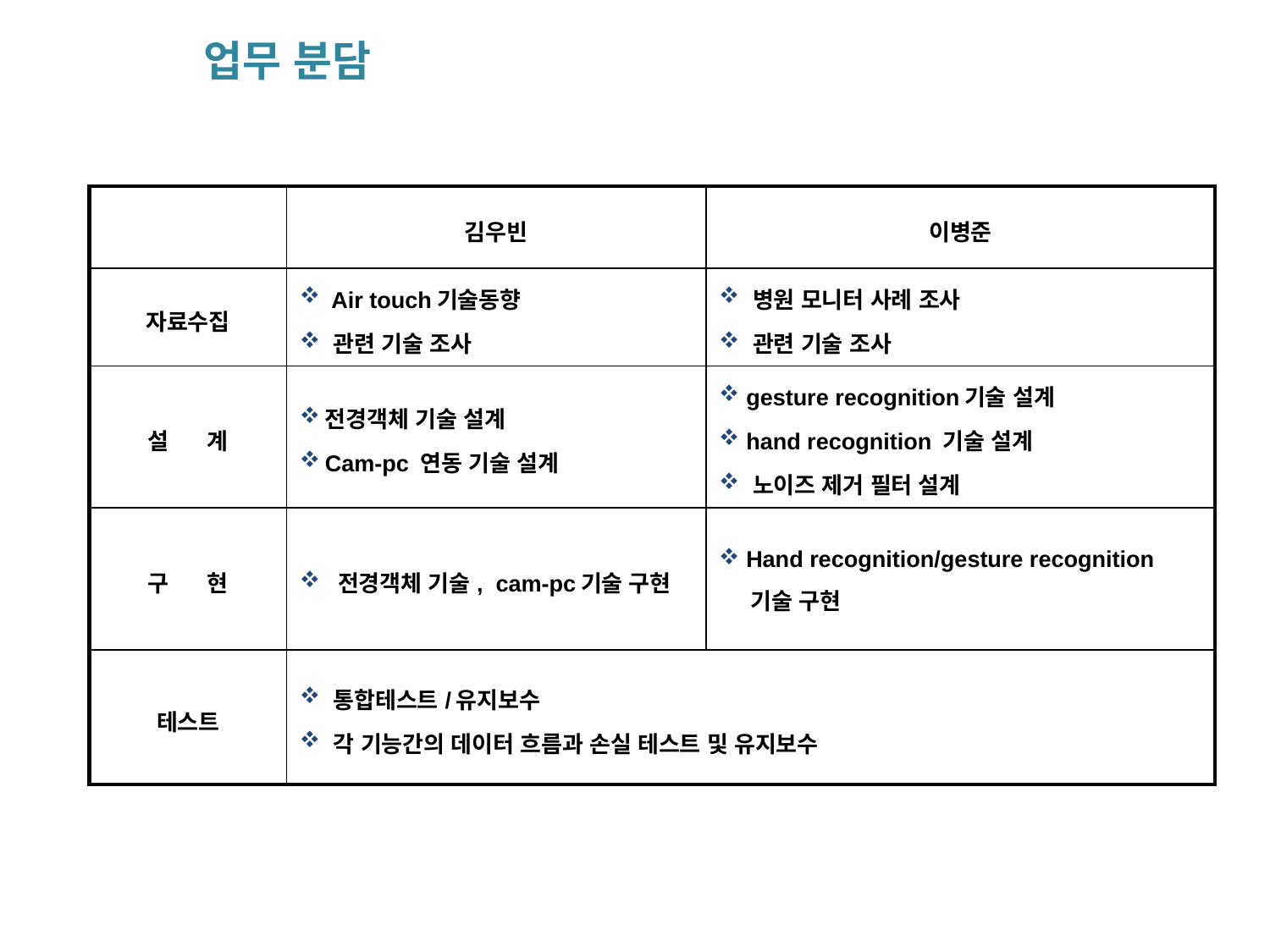

업무 분담
|  | 김우빈 | 이병준 |
| --- | --- | --- |
| 자료수집 | Air touch기술동향 관련 기술 조사 | 병원 모니터 사례 조사 관련 기술 조사 |
| 설 계 | 전경객체 기술 설계 Cam-pc 연동 기술 설계 | gesture recognition기술 설계 hand recognition 기술 설계 노이즈 제거 필터 설계 |
| 구 현 | 전경객체 기술, cam-pc기술 구현 | Hand recognition/gesture recognition 기술 구현 |
| 테스트 | 통합테스트/유지보수 각 기능간의 데이터 흐름과 손실 테스트 및 유지보수 |  |